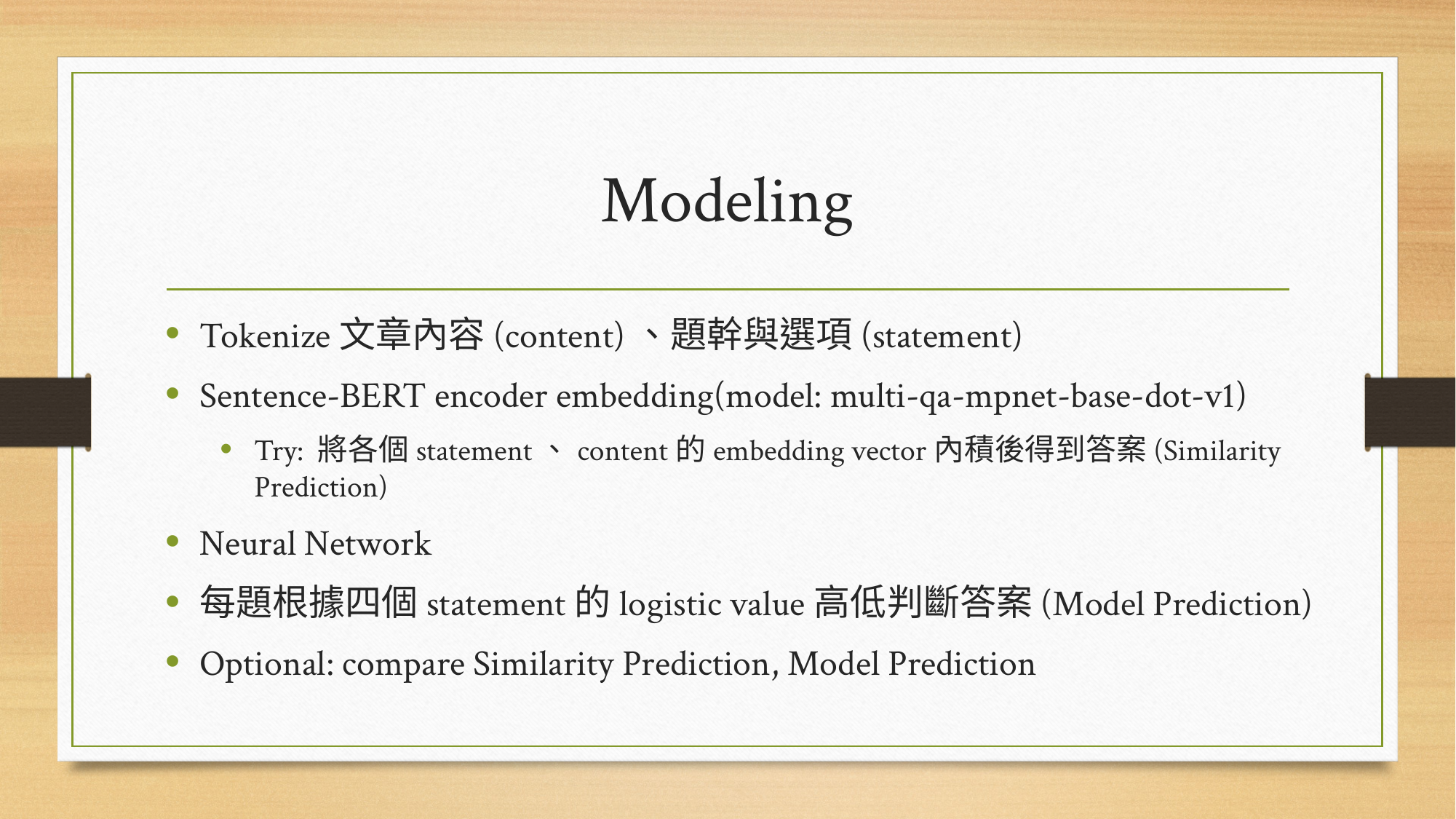

# Modeling
Tokenize文章內容(content)、題幹與選項(statement)
Sentence-BERT encoder embedding(model: multi-qa-mpnet-base-dot-v1)
Try: 將各個statement、content的embedding vector內積後得到答案(Similarity Prediction)
Neural Network
每題根據四個statement的logistic value高低判斷答案(Model Prediction)
Optional: compare Similarity Prediction, Model Prediction